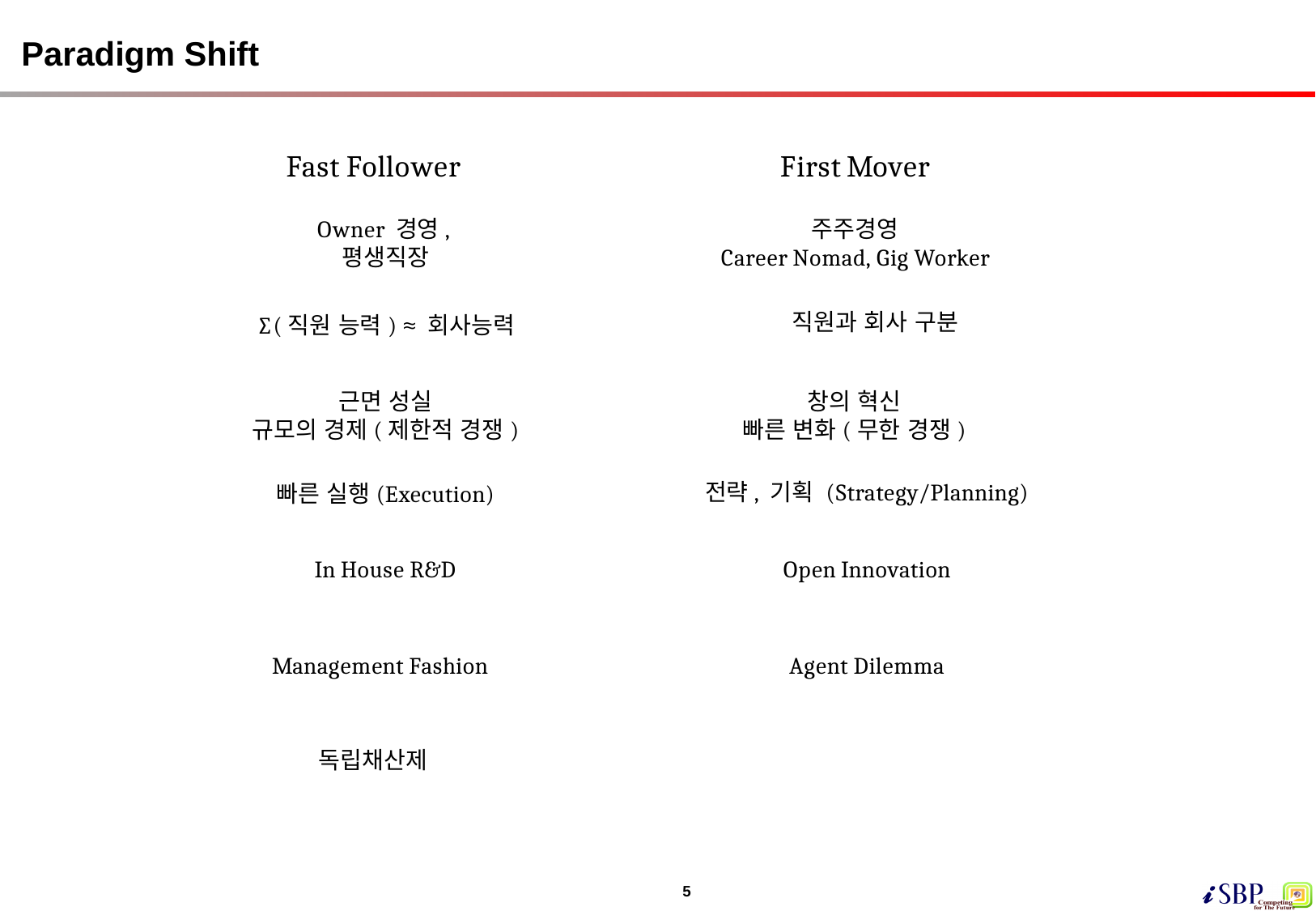

Paradigm Shift
Fast Follower
First Mover
Owner 경영,
평생직장
주주경영
Career Nomad, Gig Worker
∑(직원 능력) ≈ 회사능력
직원과 회사 구분
근면 성실
규모의 경제(제한적 경쟁)
창의 혁신
빠른 변화(무한 경쟁)
전략, 기획 (Strategy/Planning)
빠른 실행(Execution)
Open Innovation
In House R&D
Management Fashion
Agent Dilemma
독립채산제
5